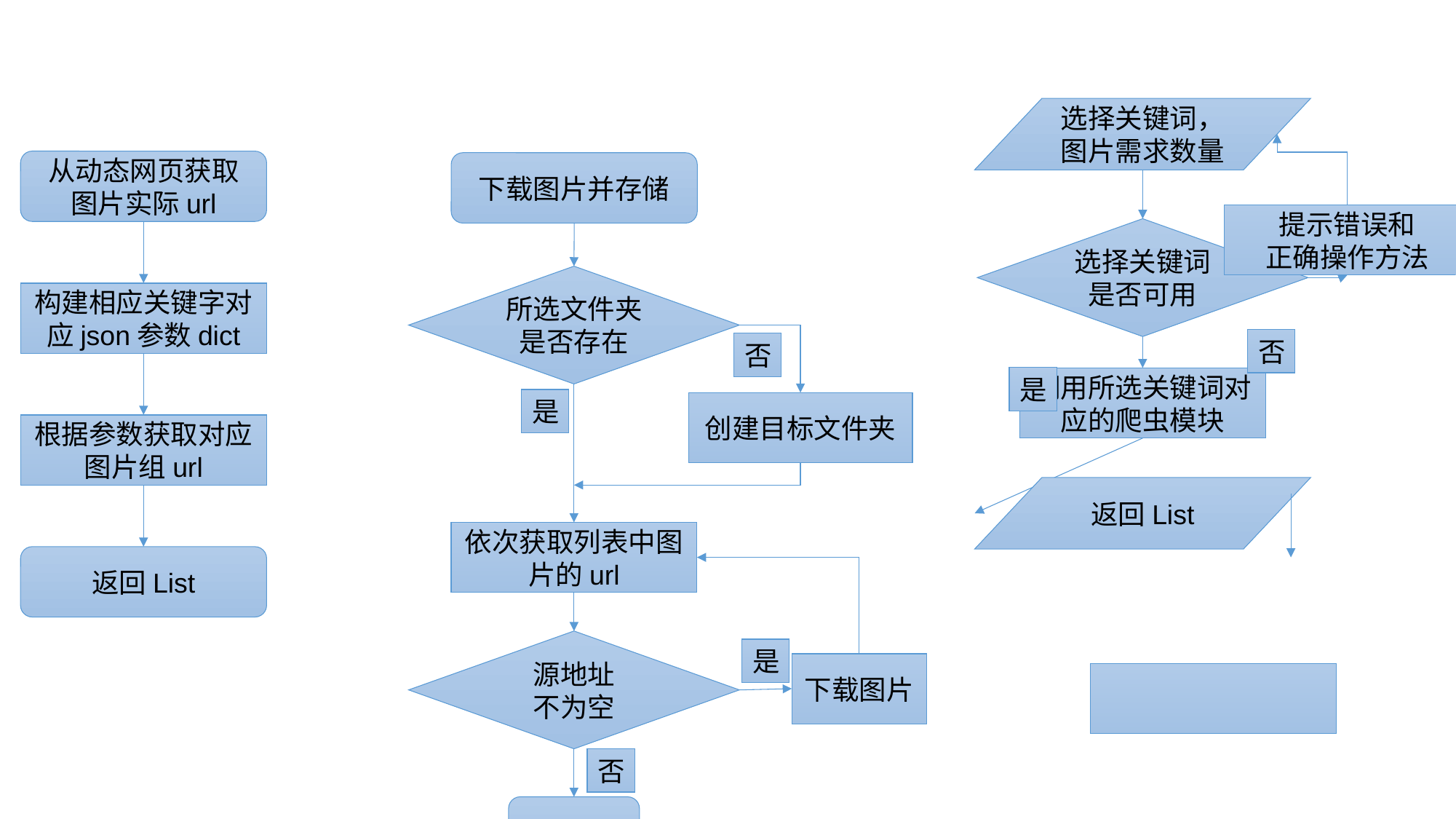

选择关键词，图片需求数量
从动态网页获取图片实际url
下载图片并存储
提示错误和
正确操作方法
选择关键词是否可用
所选文件夹是否存在
构建相应关键字对应json参数dict
否
否
是
调用所选关键词对应的爬虫模块
是
创建目标文件夹
根据参数获取对应图片组url
返回List
依次获取列表中图片的url
返回List
源地址
不为空
是
下载图片

否
结束